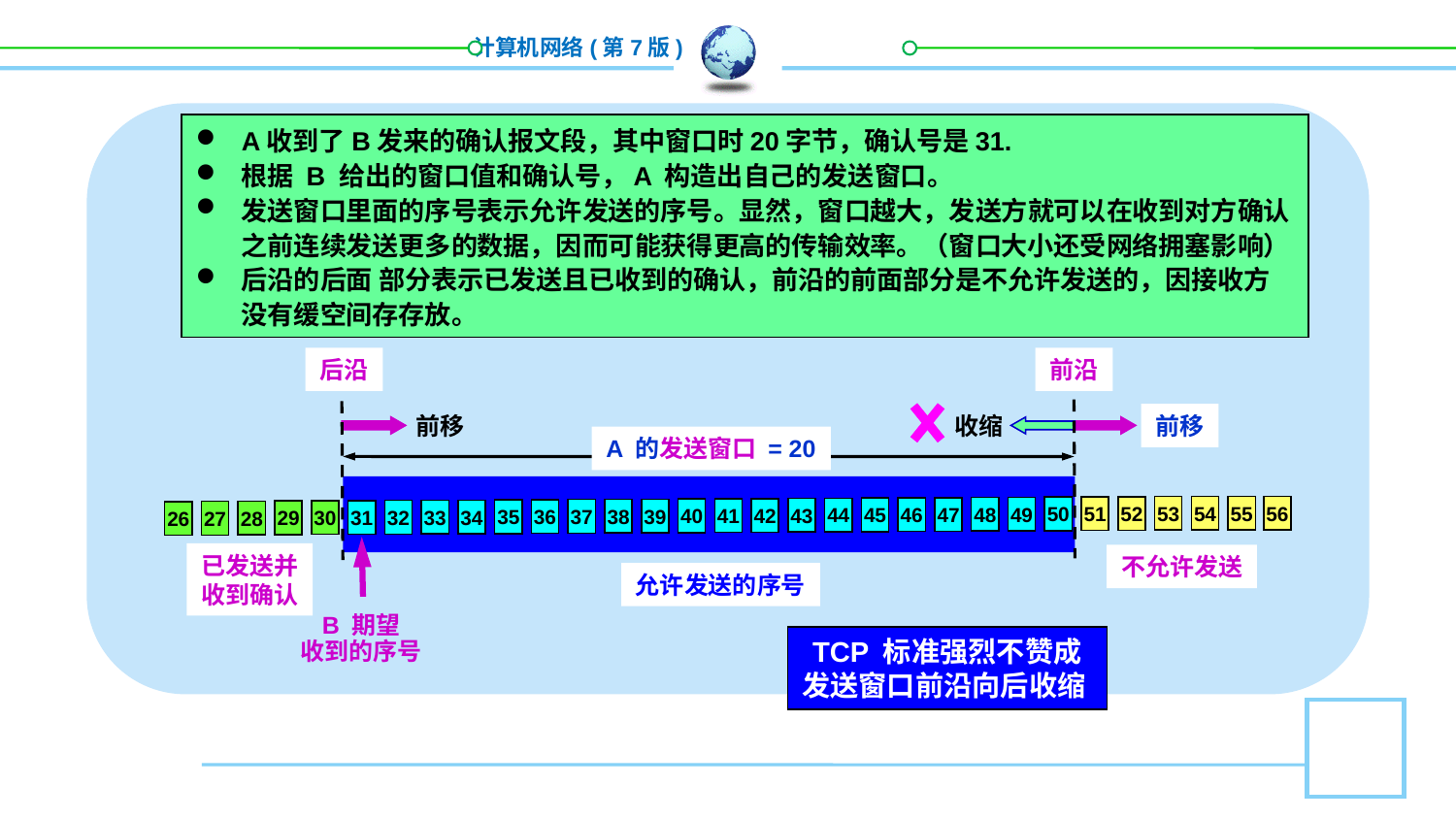

A收到了B发来的确认报文段，其中窗口时20字节，确认号是31.
根据 B 给出的窗口值和确认号，A 构造出自己的发送窗口。
发送窗口里面的序号表示允许发送的序号。显然，窗口越大，发送方就可以在收到对方确认之前连续发送更多的数据，因而可能获得更高的传输效率。（窗口大小还受网络拥塞影响）
后沿的后面 部分表示已发送且已收到的确认，前沿的前面部分是不允许发送的，因接收方没有缓空间存存放。
后沿
前沿

收缩
前移
前移

A 的发送窗口 = 20

55
56
54
53
52
51
50
49
48
47
46
45
44
43
42
41
40
39
38
37
36
35
34
33
32
31
30
29
28
27
26

已发送并
收到确认
不允许发送
允许发送的序号
B 期望
收到的序号
TCP 标准强烈不赞成
发送窗口前沿向后收缩